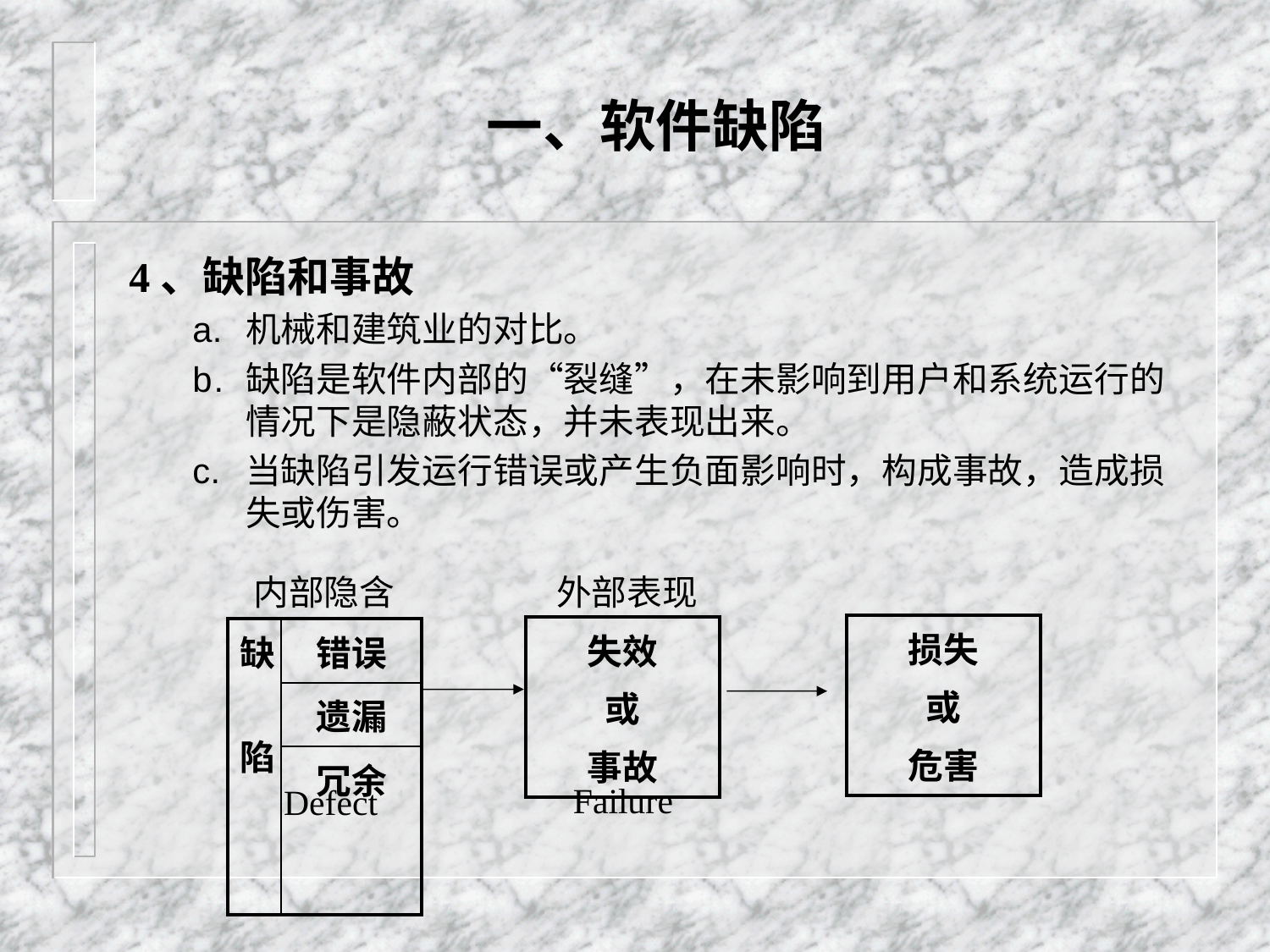

# 一、软件缺陷
4、缺陷和事故
机械和建筑业的对比。
缺陷是软件内部的“裂缝”，在未影响到用户和系统运行的情况下是隐蔽状态，并未表现出来。
当缺陷引发运行错误或产生负面影响时，构成事故，造成损失或伤害。
内部隐含
外部表现
| 损失 或 危害 |
| --- |
| 失效 或 事故 |
| --- |
| 缺 陷 | 错误 |
| --- | --- |
|  | 遗漏 |
|  | 冗余 |

Failure
Defect